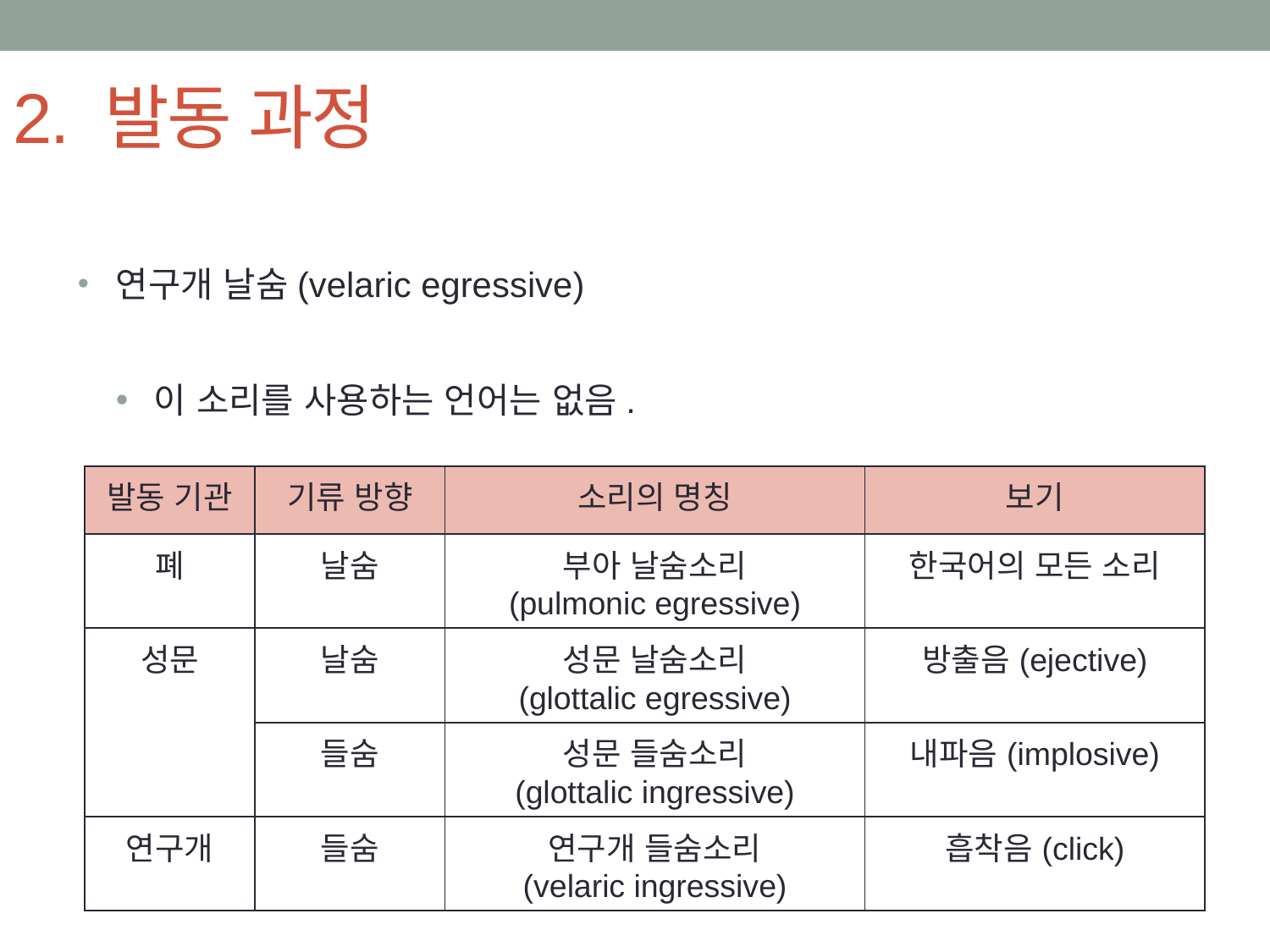

# 2. 발동 과정

연구개 날숨(velaric egressive)

이 소리를 사용하는 언어는 없음.

| 발동 기관 | 기류 방향 | 소리의 명칭 | 보기 |
| --- | --- | --- | --- |
| 폐 | 날숨 | 부아 날숨소리 (pulmonic egressive) | 한국어의 모든 소리 |
| 성문 | 날숨 | 성문 날숨소리 (glottalic egressive) | 방출음(ejective) |
|  | 들숨 | 성문 들숨소리 (glottalic ingressive) | 내파음(implosive) |
| 연구개 | 들숨 | 연구개 들숨소리 (velaric ingressive) | 흡착음(click) |